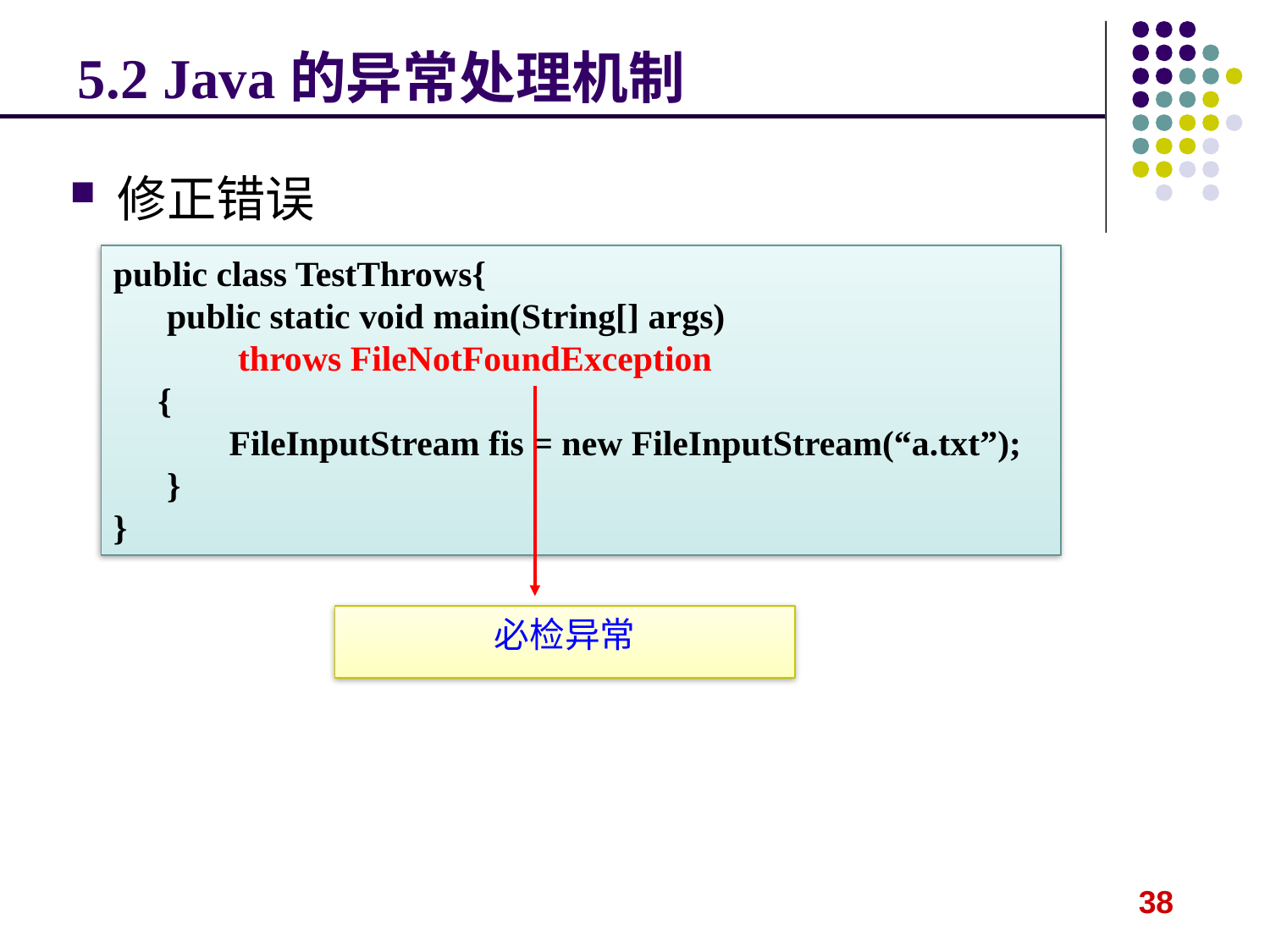

5.2 Java的异常处理机制
修正错误
public class TestThrows{
      public static void main(String[] args)
              throws FileNotFoundException
     {
             FileInputStream fis = new FileInputStream(“a.txt”);
      }
}
必检异常